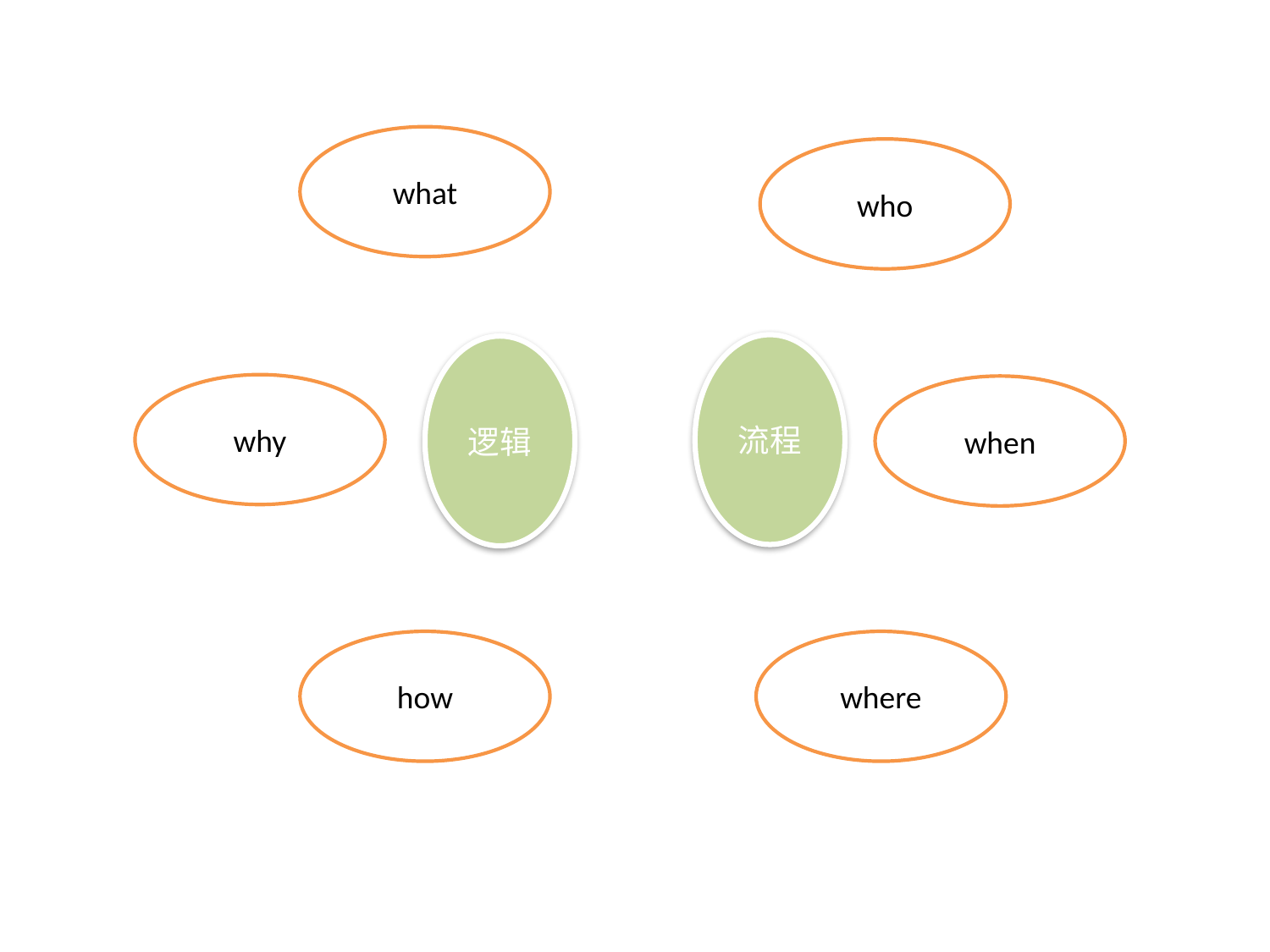

what
who
流程
逻辑
why
when
how
where